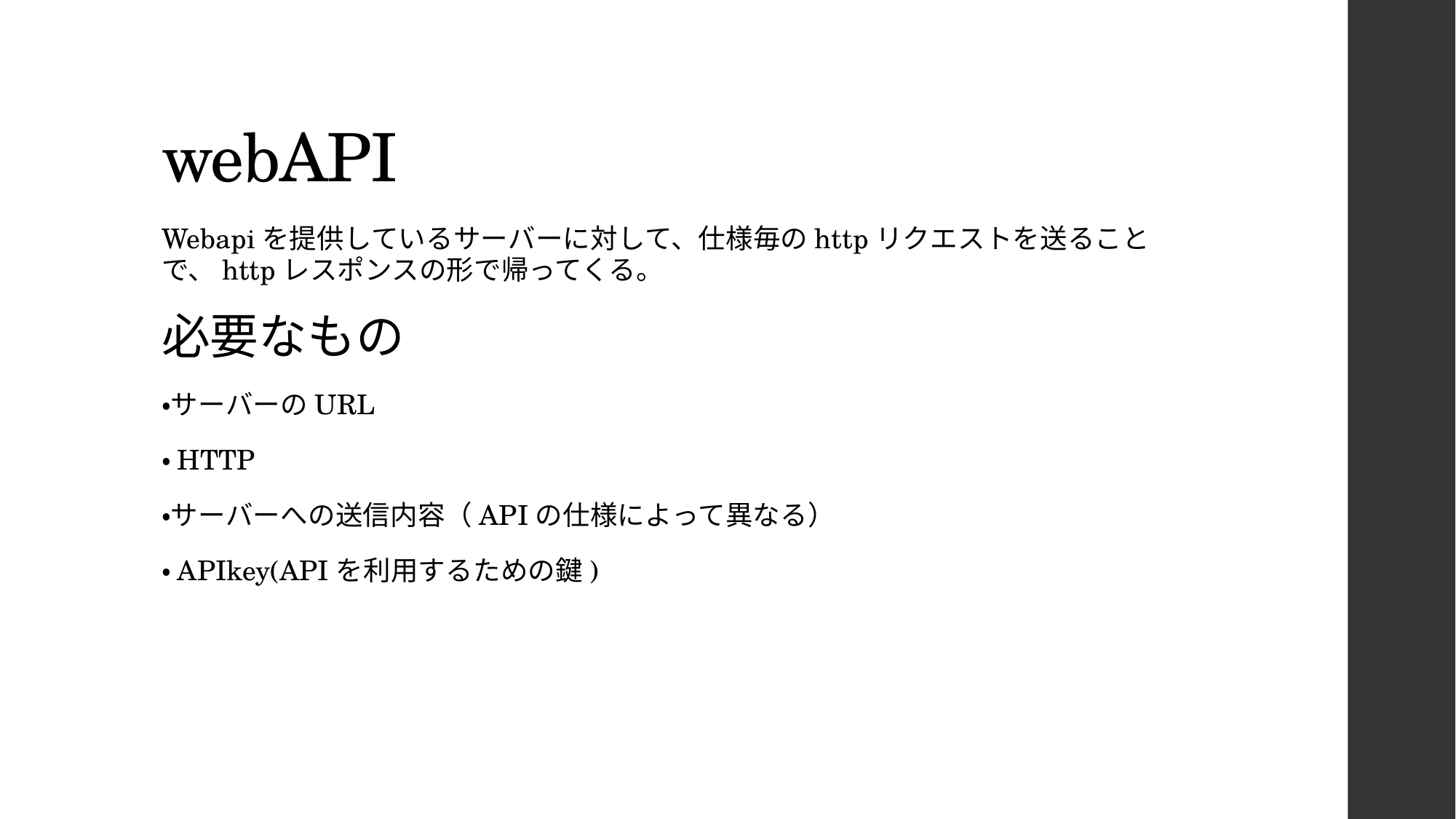

# webAPI
Webapiを提供しているサーバーに対して、仕様毎のhttpリクエストを送ることで、httpレスポンスの形で帰ってくる。
必要なもの
・サーバーのURL
・HTTP
・サーバーへの送信内容（APIの仕様によって異なる）
・APIkey(APIを利用するための鍵)